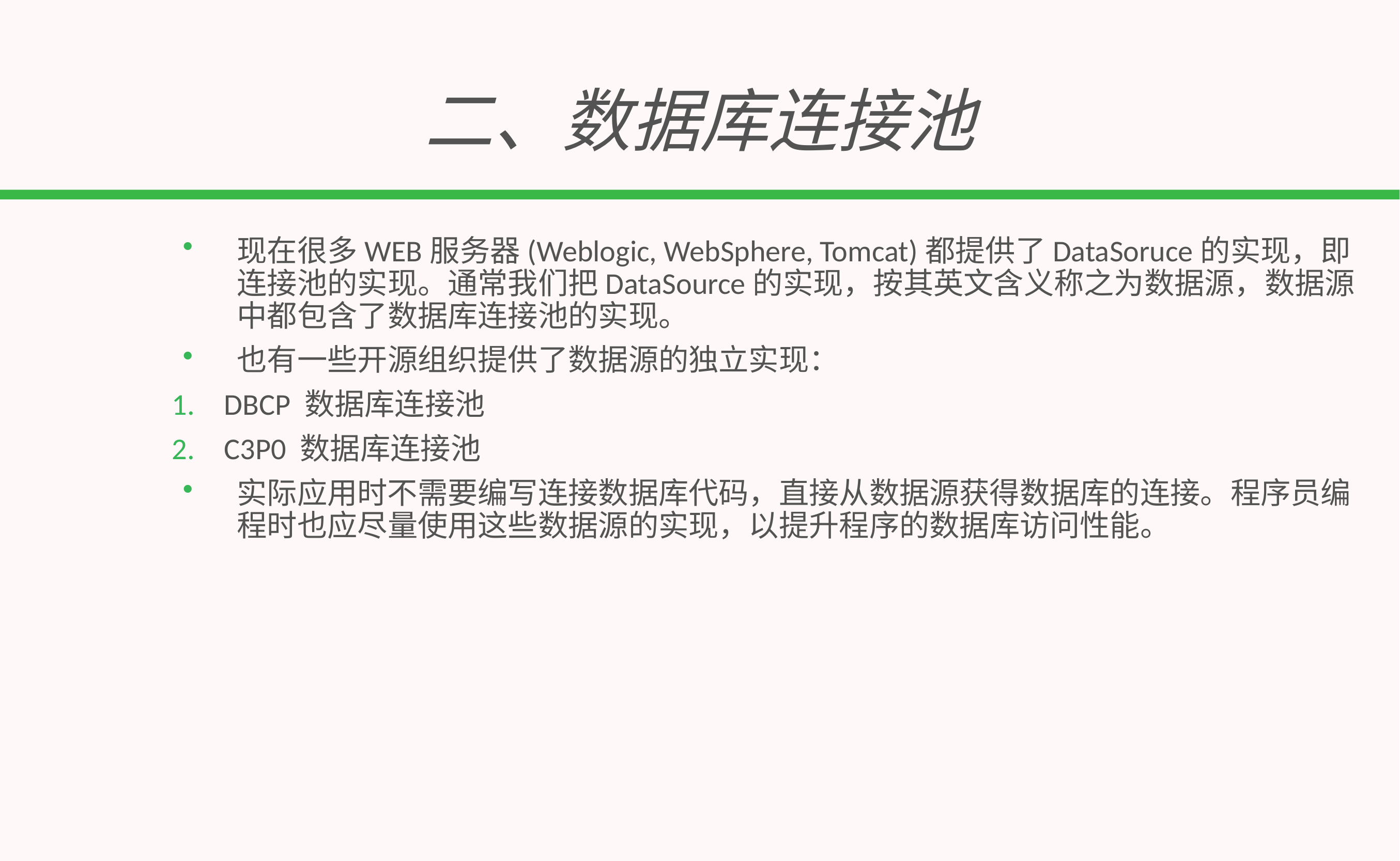

# 二、数据库连接池
现在很多WEB服务器(Weblogic, WebSphere, Tomcat)都提供了DataSoruce的实现，即连接池的实现。通常我们把DataSource的实现，按其英文含义称之为数据源，数据源中都包含了数据库连接池的实现。
也有一些开源组织提供了数据源的独立实现：
DBCP 数据库连接池
C3P0 数据库连接池
实际应用时不需要编写连接数据库代码，直接从数据源获得数据库的连接。程序员编程时也应尽量使用这些数据源的实现，以提升程序的数据库访问性能。